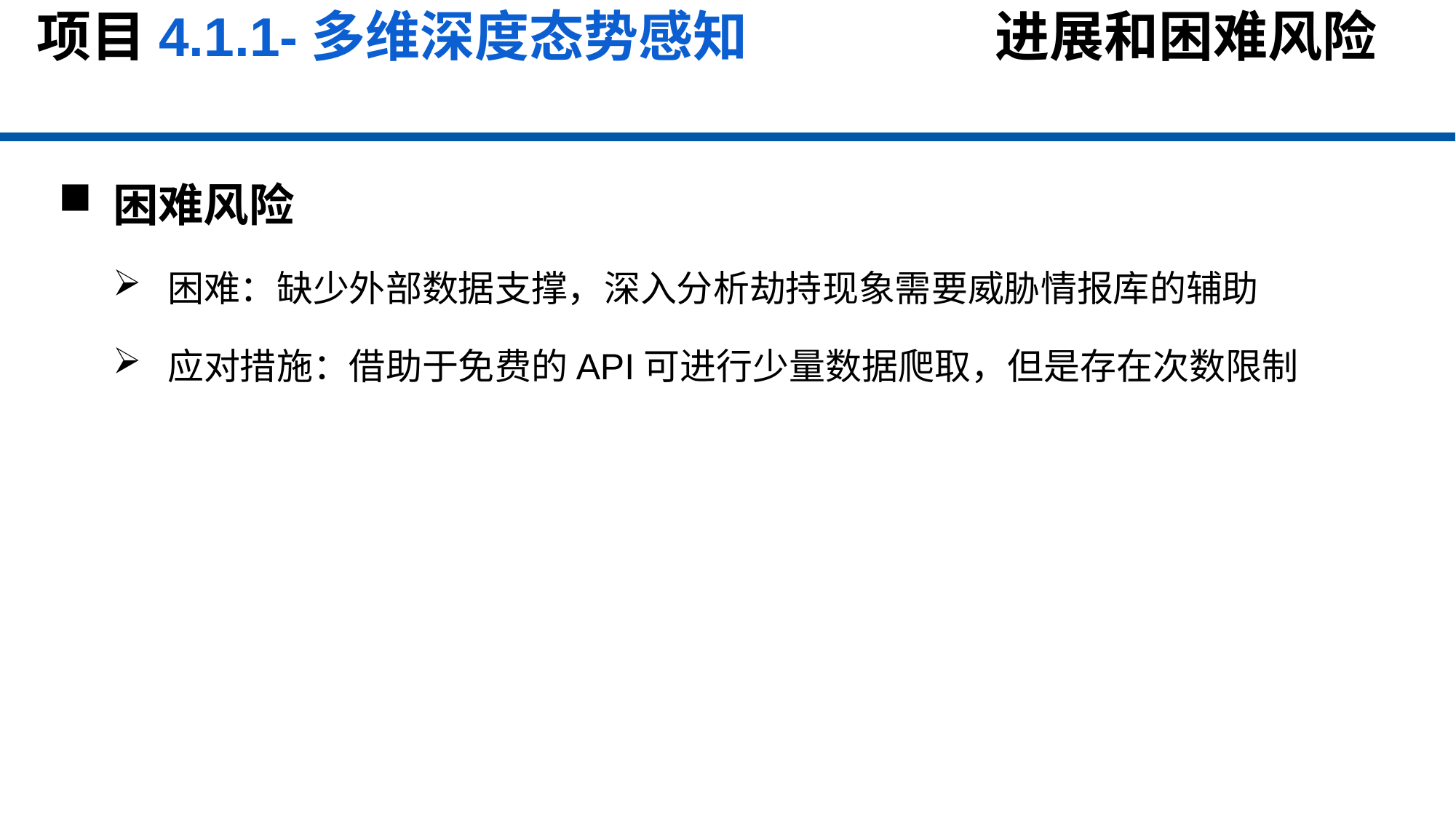

项目4.1.1-多维深度态势感知                    进展和困难风险
困难风险
困难：缺少外部数据支撑，深入分析劫持现象需要威胁情报库的辅助
应对措施：借助于免费的API可进行少量数据爬取，但是存在次数限制